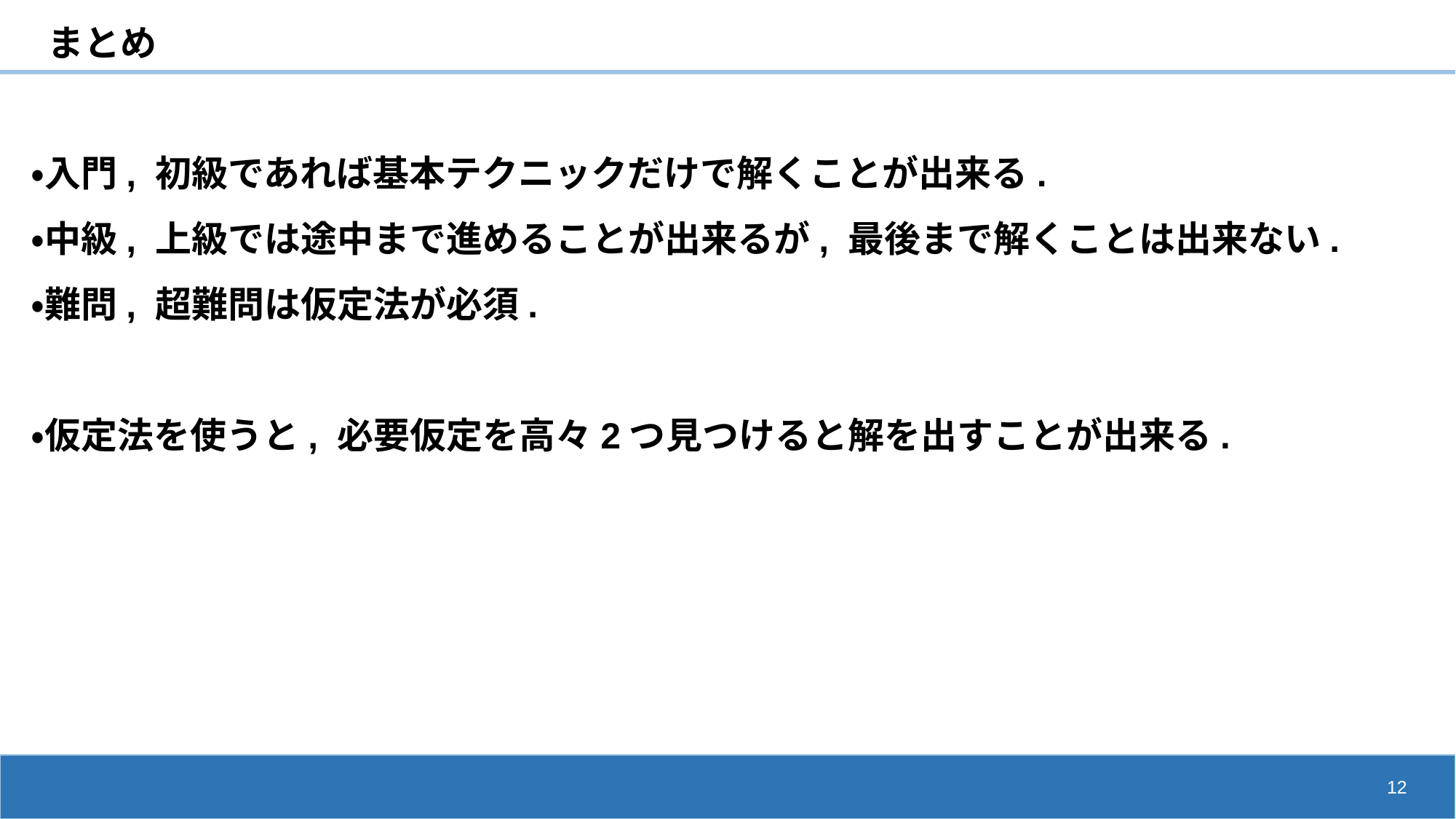

まとめ
・入門, 初級であれば基本テクニックだけで解くことが出来る.
・中級, 上級では途中まで進めることが出来るが, 最後まで解くことは出来ない.
・難問, 超難問は仮定法が必須.

・仮定法を使うと, 必要仮定を高々2つ見つけると解を出すことが出来る.

12